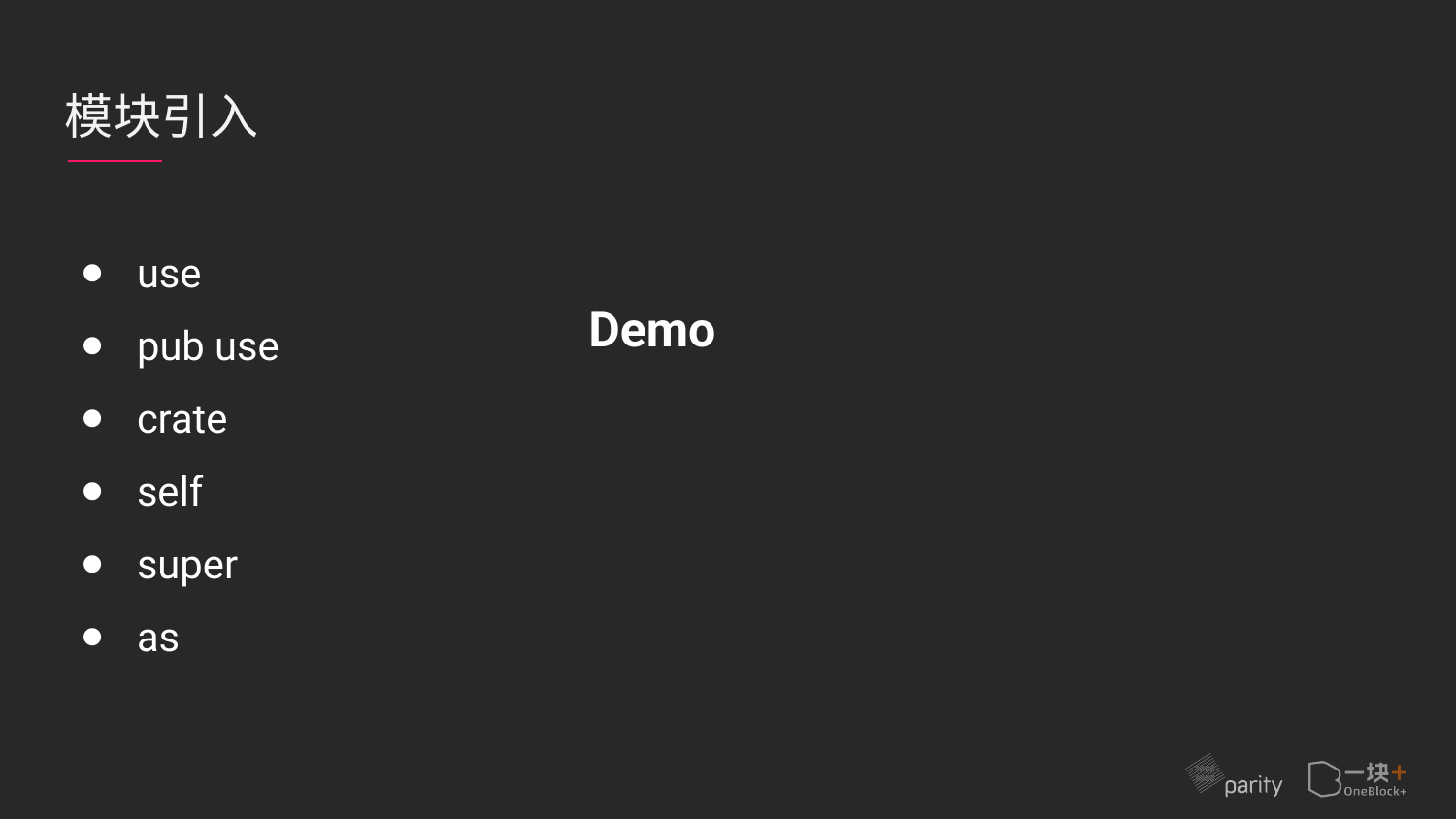

# 模块引入
use
pub use
crate
self
super
as

Demo